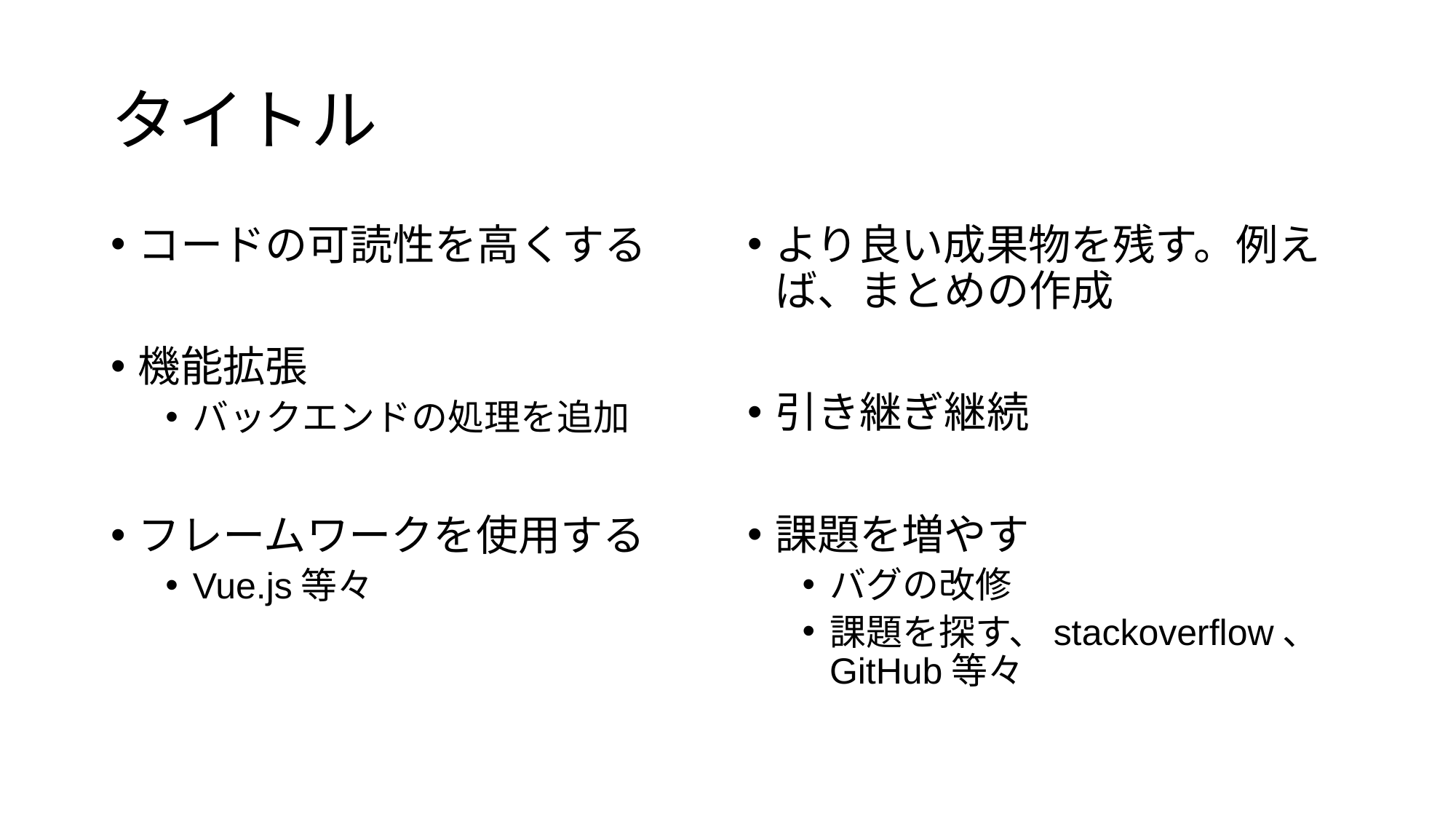

# タイトル
コードの可読性を高くする

機能拡張
バックエンドの処理を追加

フレームワークを使用する
Vue.js等々
より良い成果物を残す。例えば、まとめの作成

引き継ぎ継続

課題を増やす
バグの改修
課題を探す、stackoverflow、GitHub等々